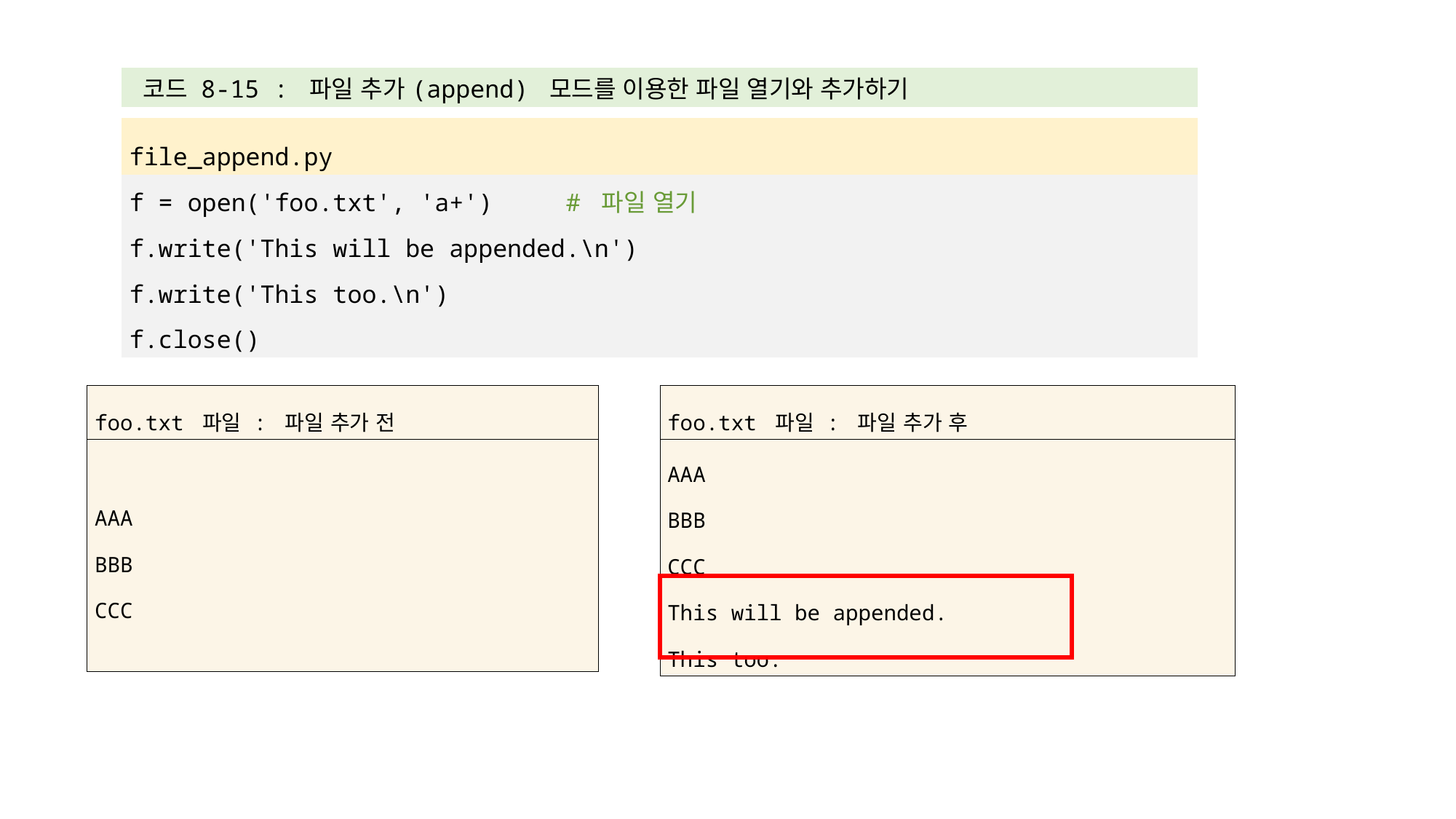

| 코드 8-15 : 파일 추가(append) 모드를 이용한 파일 열기와 추가하기 |
| --- |
|  |
| file\_append.py |
| f = open('foo.txt', 'a+') # 파일 열기 f.write('This will be appended.\n') f.write('This too.\n') f.close() |
| foo.txt 파일 : 파일 추가 후 |
| --- |
| AAA BBB CCC This will be appended. This too. |
| foo.txt 파일 : 파일 추가 전 |
| --- |
| AAA BBB CCC |